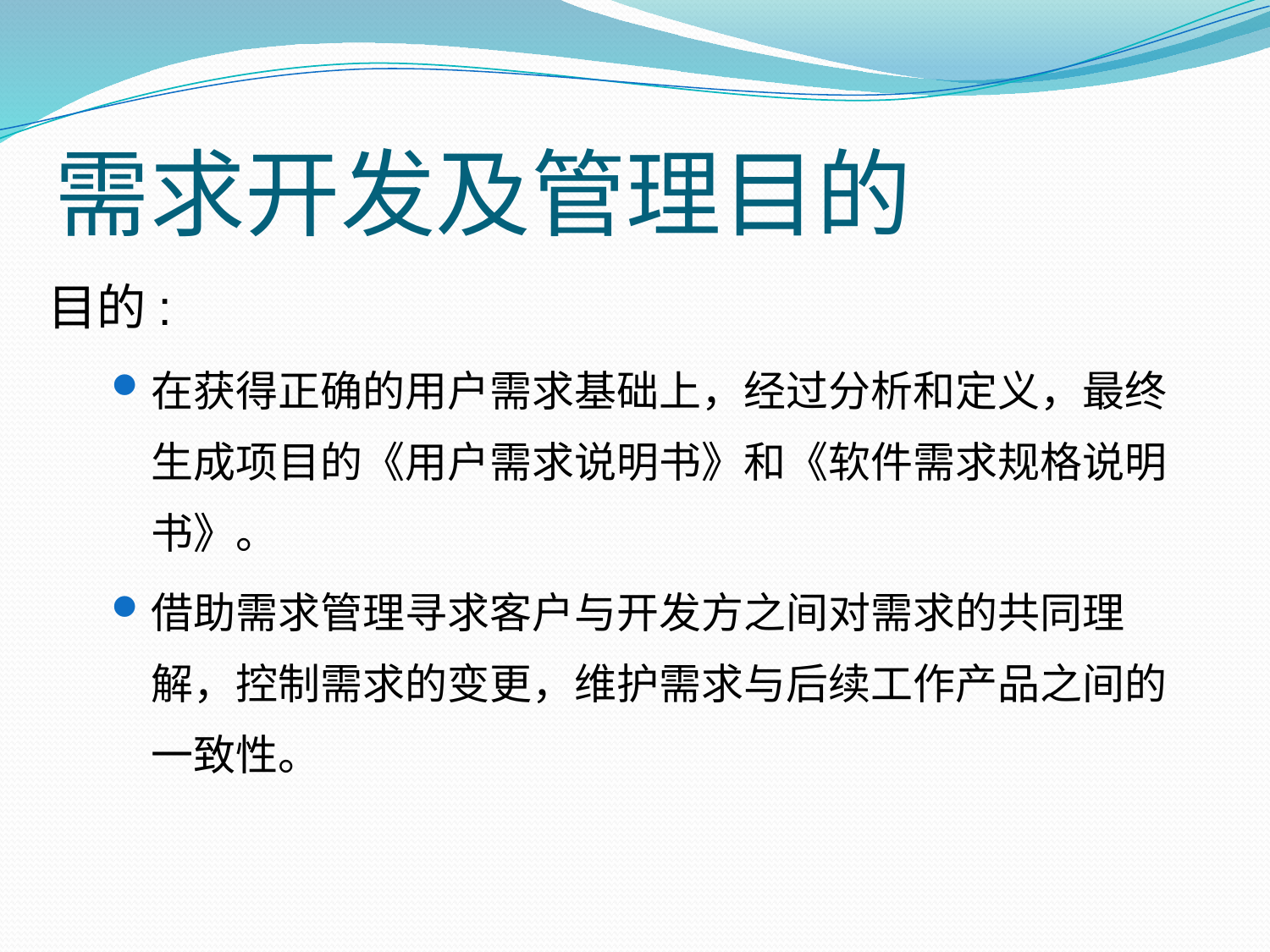

需求开发及管理目的
目的:
在获得正确的用户需求基础上，经过分析和定义，最终生成项目的《用户需求说明书》和《软件需求规格说明书》。
借助需求管理寻求客户与开发方之间对需求的共同理解，控制需求的变更，维护需求与后续工作产品之间的一致性。